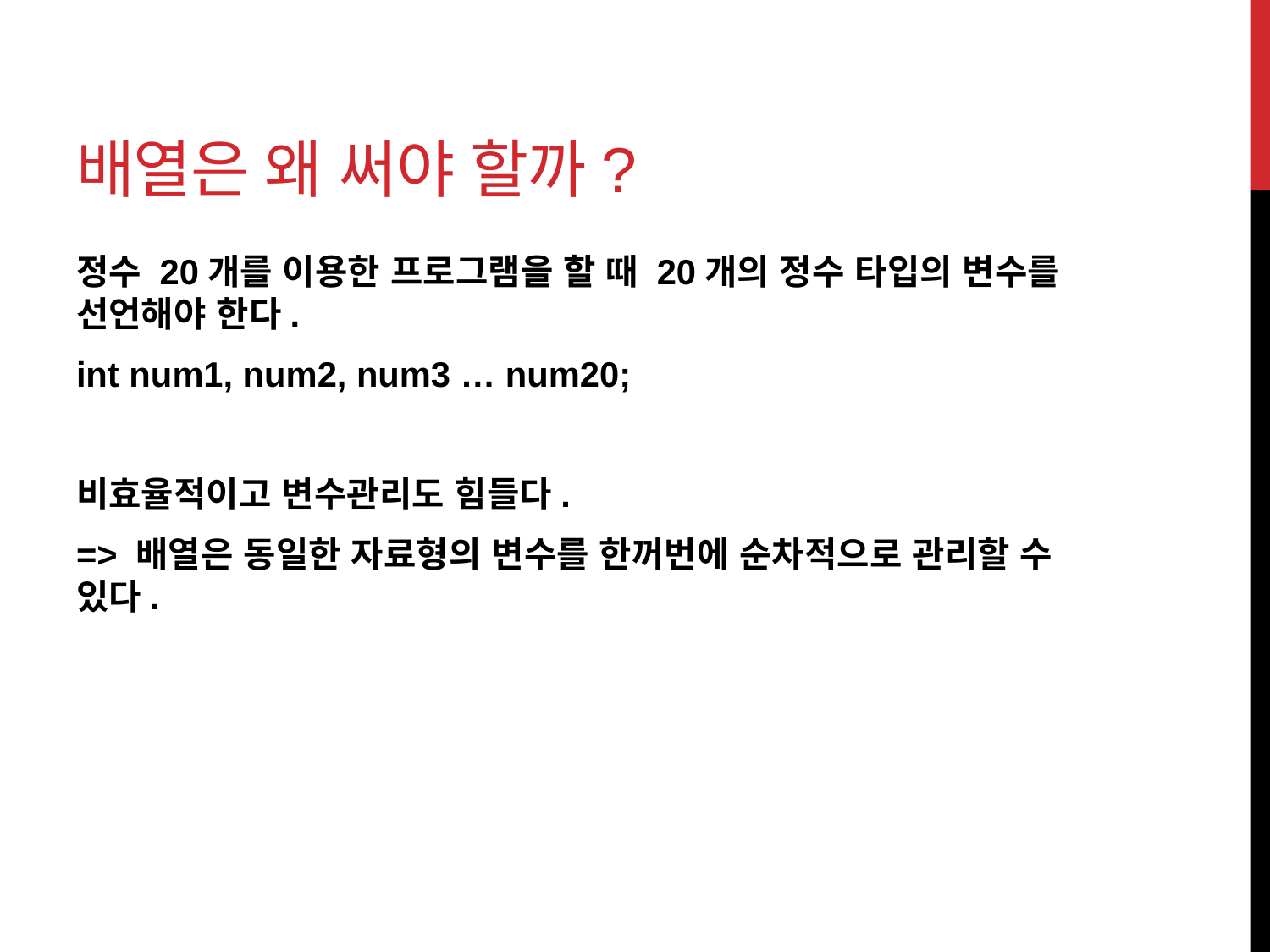

# 배열은 왜 써야 할까?
정수 20개를 이용한 프로그램을 할 때 20개의 정수 타입의 변수를 선언해야 한다.
int num1, num2, num3 … num20;

비효율적이고 변수관리도 힘들다.
=> 배열은 동일한 자료형의 변수를 한꺼번에 순차적으로 관리할 수 있다.